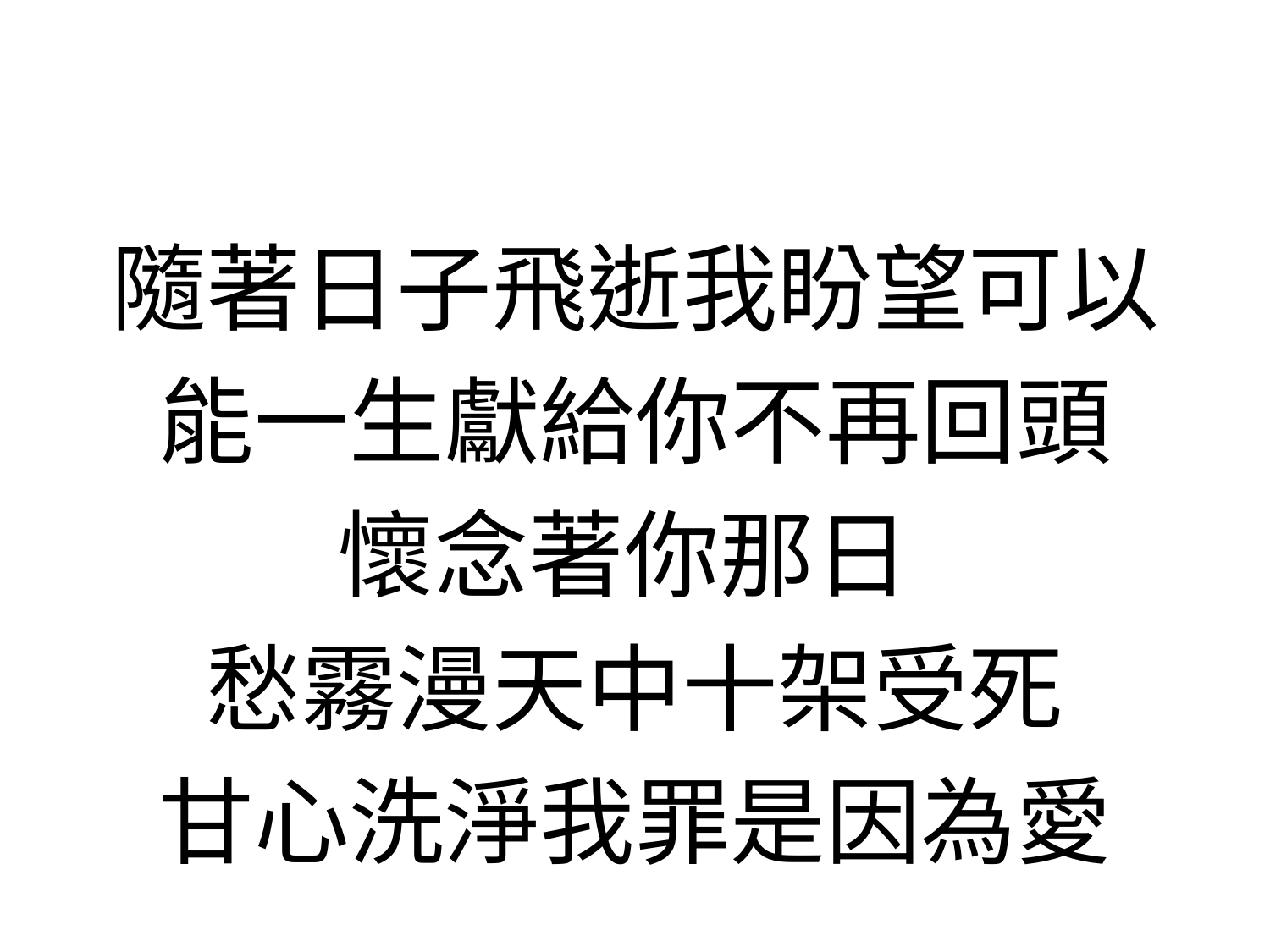

#
隨著日子飛逝我盼望可以
能一生獻給你不再回頭
懷念著你那日
愁霧漫天中十架受死
甘心洗淨我罪是因為愛